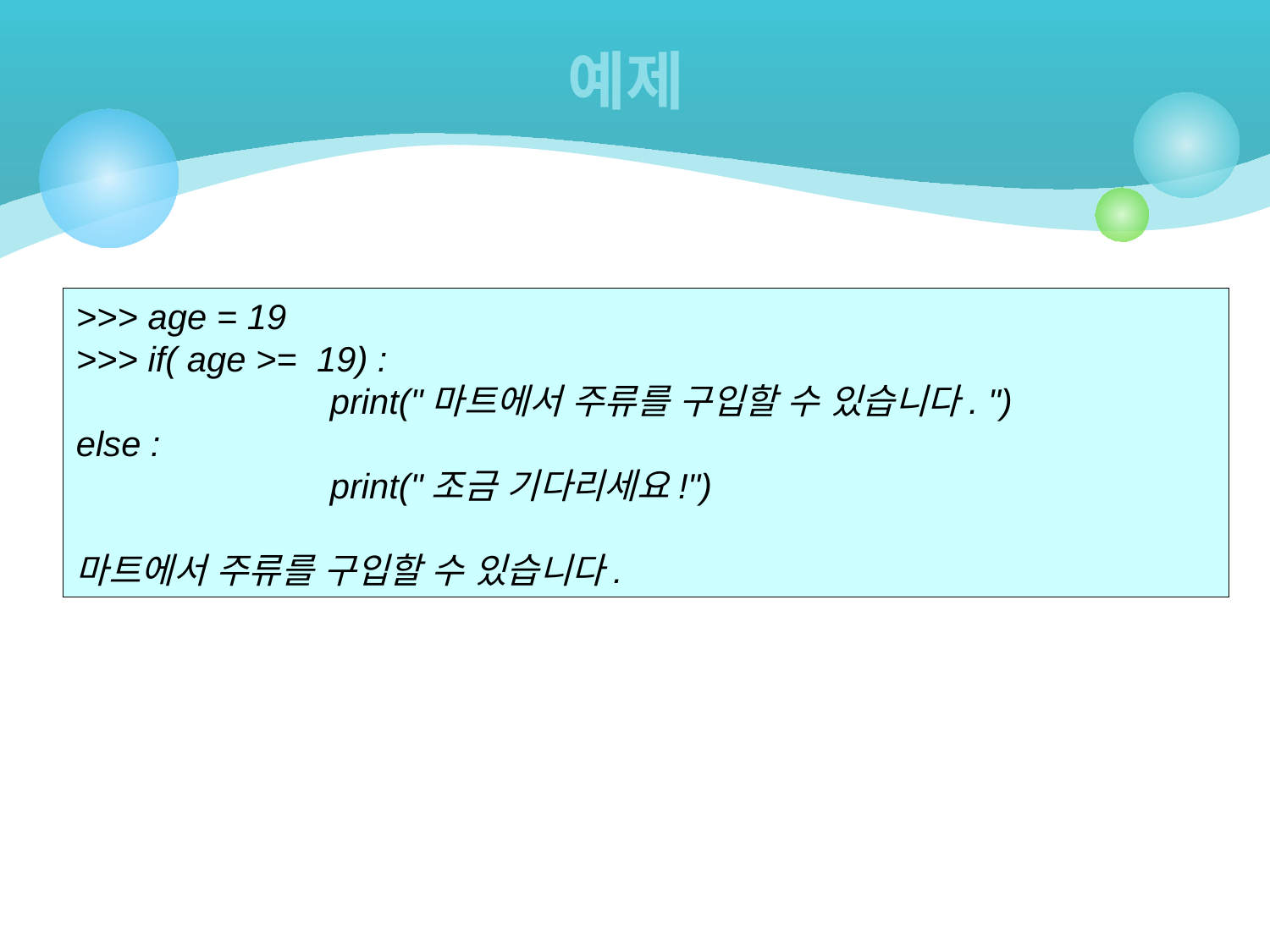

# 예제
>>> age = 19
>>> if( age >=  19) :
		print("마트에서 주류를 구입할 수 있습니다. ")
else :
		print("조금 기다리세요!")

마트에서 주류를 구입할 수 있습니다.